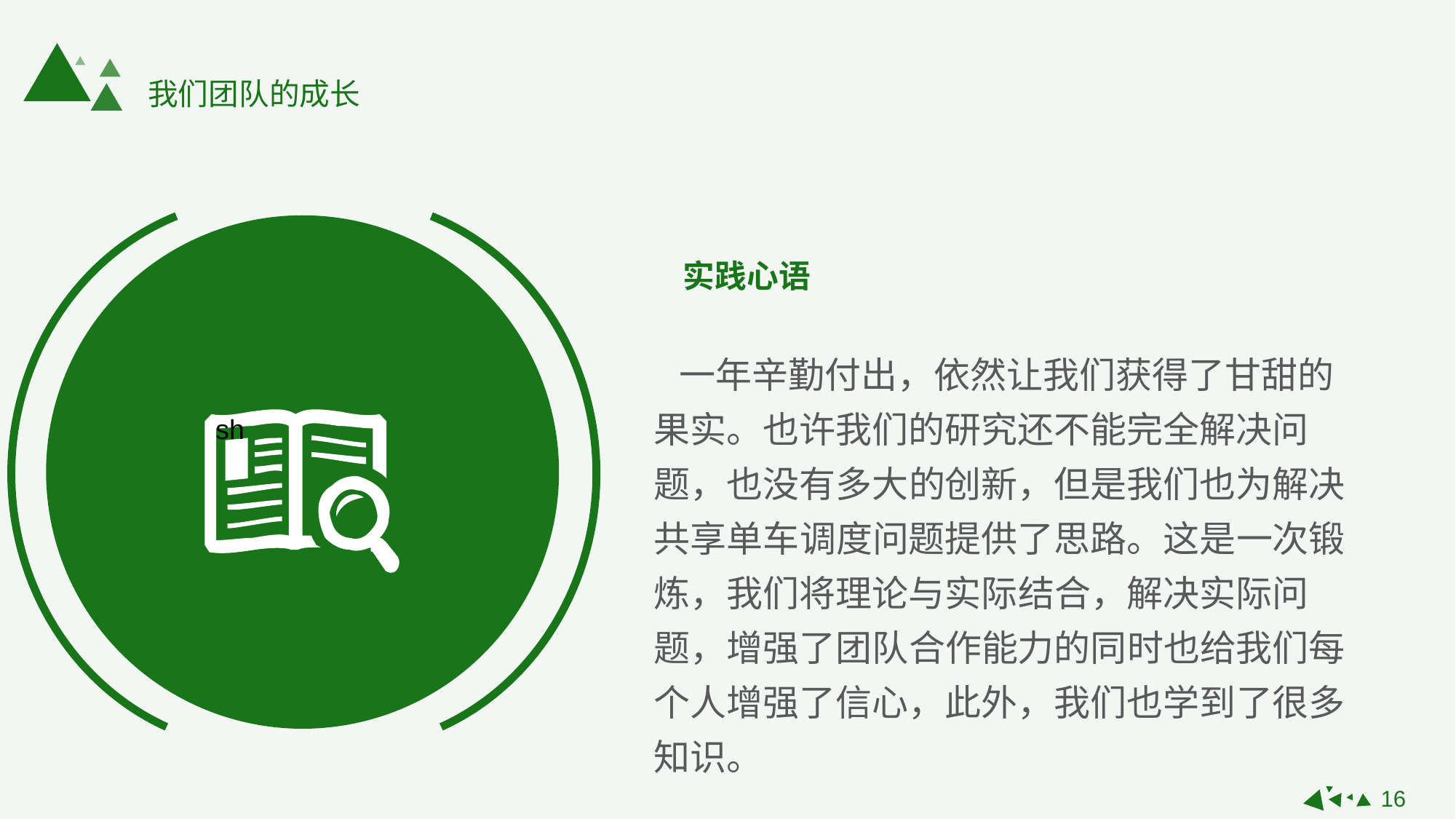

我们团队的成长

实践心语
  一年辛勤付出，依然让我们获得了甘甜的果实。也许我们的研究还不能完全解决问题，也没有多大的创新，但是我们也为解决共享单车调度问题提供了思路。这是一次锻炼，我们将理论与实际结合，解决实际问题，增强了团队合作能力的同时也给我们每个人增强了信心，此外，我们也学到了很多知识。

sh
16